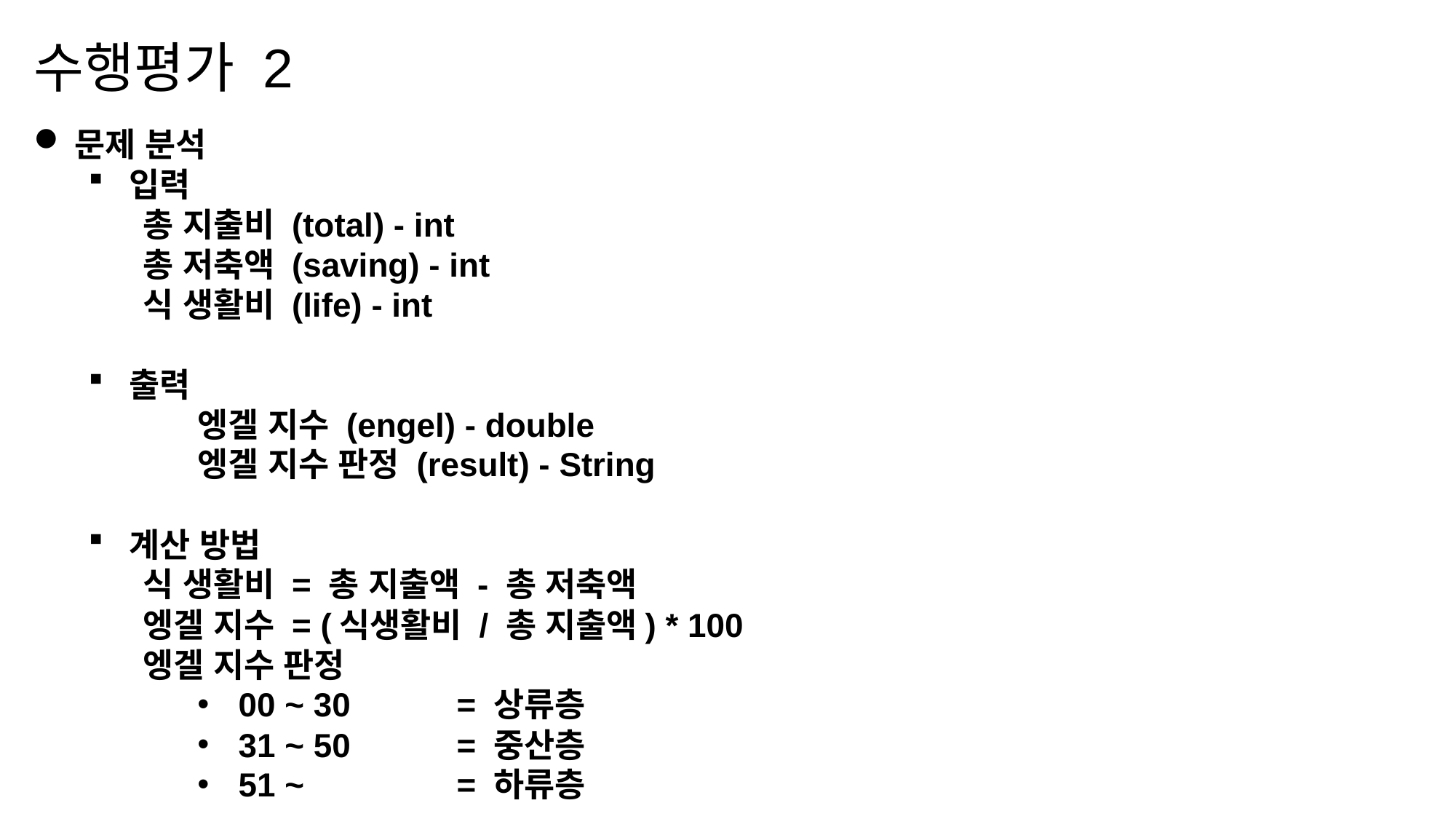

수행평가 2
문제 분석
입력
총 지출비 (total) - int
총 저축액 (saving) - int
식 생활비 (life) - int

출력
	엥겔 지수 (engel) - double
	엥겔 지수 판정 (result) - String

계산 방법
식 생활비 = 총 지출액 - 총 저축액
엥겔 지수 = (식생활비 / 총 지출액) * 100
엥겔 지수 판정
00 ~ 30 	= 상류층
31 ~ 50 	= 중산층
51 ~		= 하류층